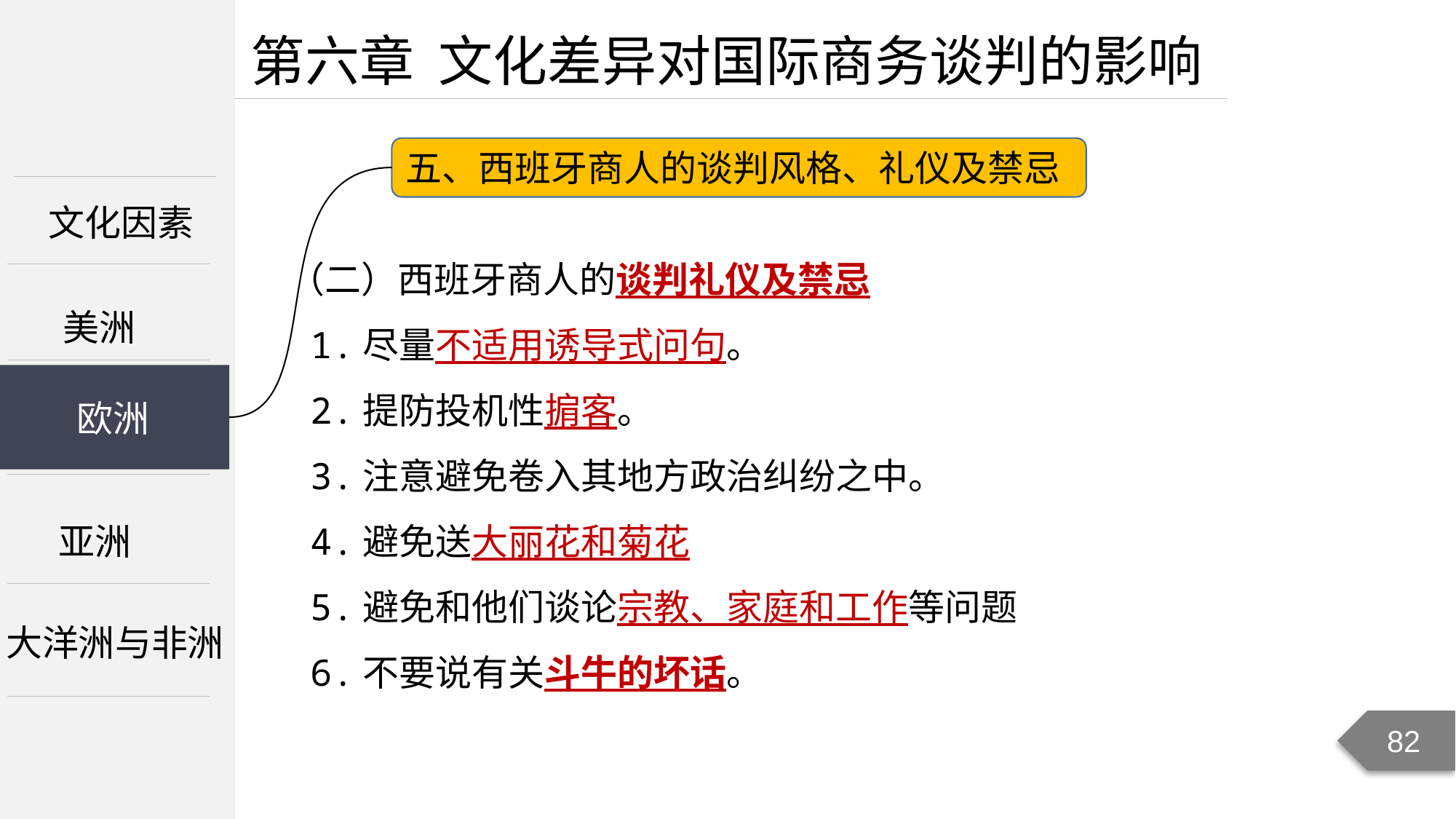

第六章  文化差异对国际商务谈判的影响
五、西班牙商人的谈判风格、礼仪及禁忌
文化因素
（二）西班牙商人的谈判礼仪及禁忌
 1.尽量不适用诱导式问句。
 2.提防投机性掮客。
 3.注意避免卷入其地方政治纠纷之中。
 4.避免送大丽花和菊花
 5.避免和他们谈论宗教、家庭和工作等问题
 6.不要说有关斗牛的坏话。
美洲
欧洲
欧洲
亚洲
大洋洲与非洲
82